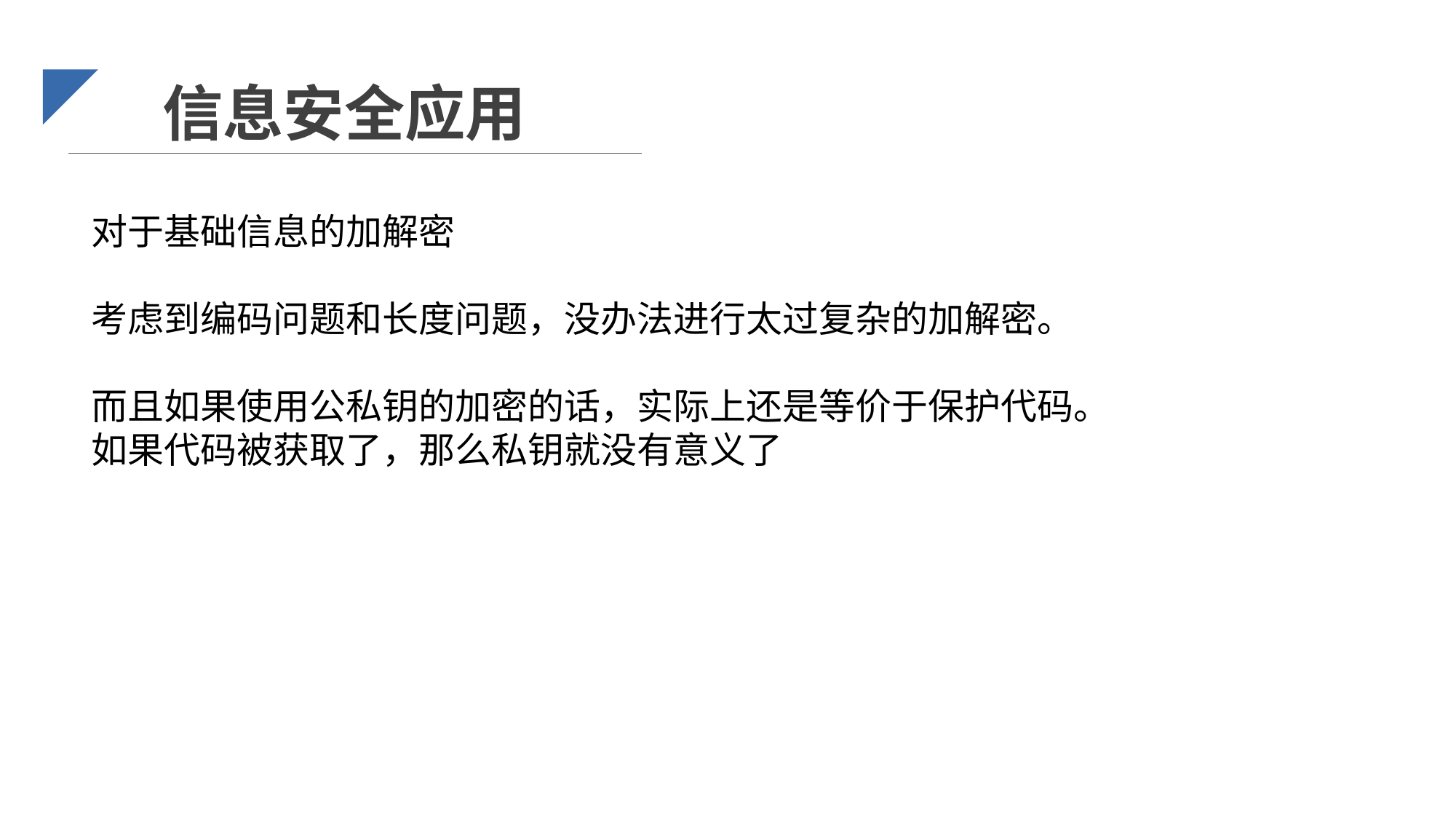

信息安全应用

对于基础信息的加解密

考虑到编码问题和长度问题，没办法进行太过复杂的加解密。

而且如果使用公私钥的加密的话，实际上还是等价于保护代码。
如果代码被获取了，那么私钥就没有意义了